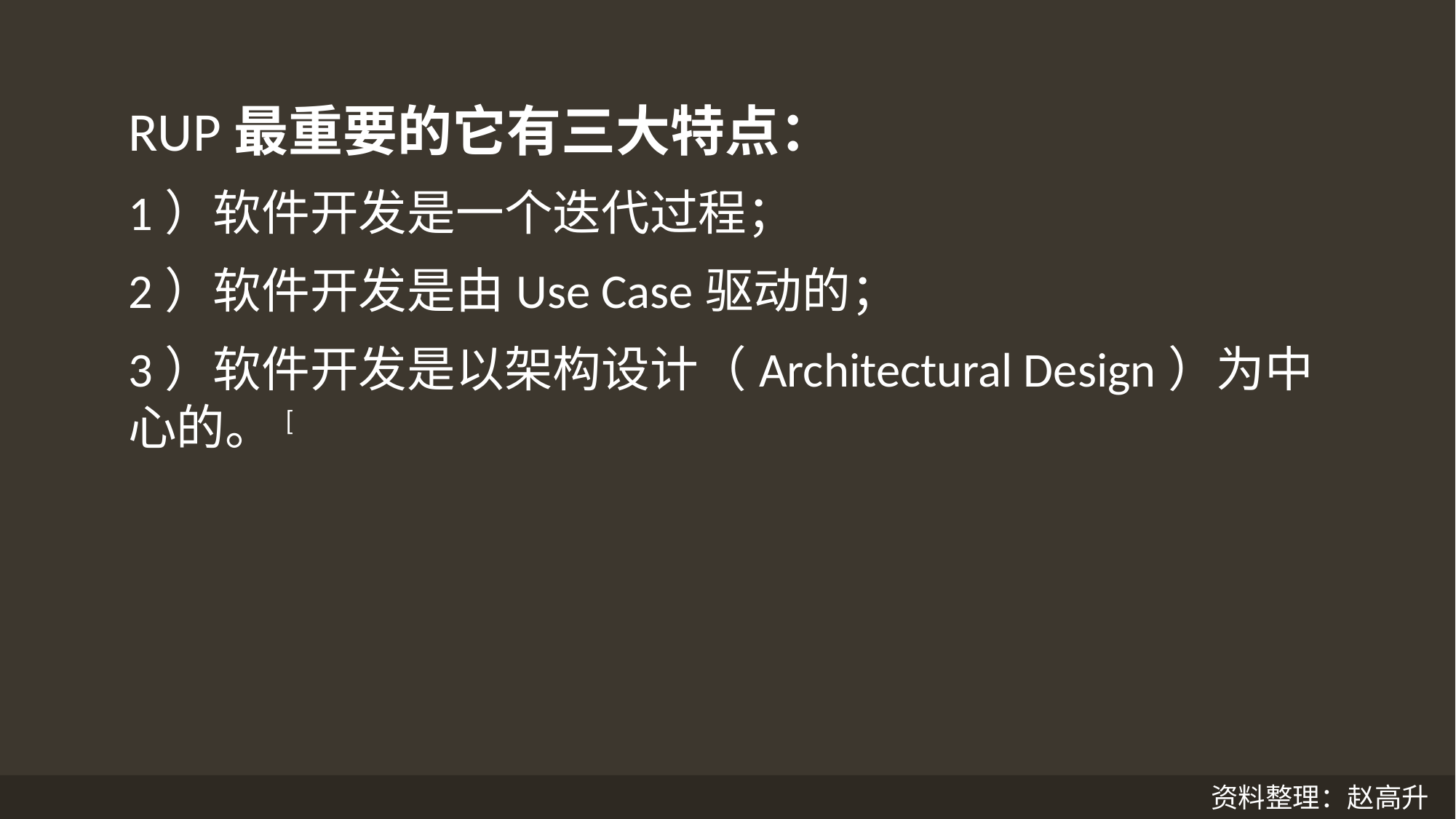

RUP最重要的它有三大特点：
1）软件开发是一个迭代过程；
2）软件开发是由Use Case驱动的；
3）软件开发是以架构设计（Architectural Design）为中心的。[
资料整理：赵高升